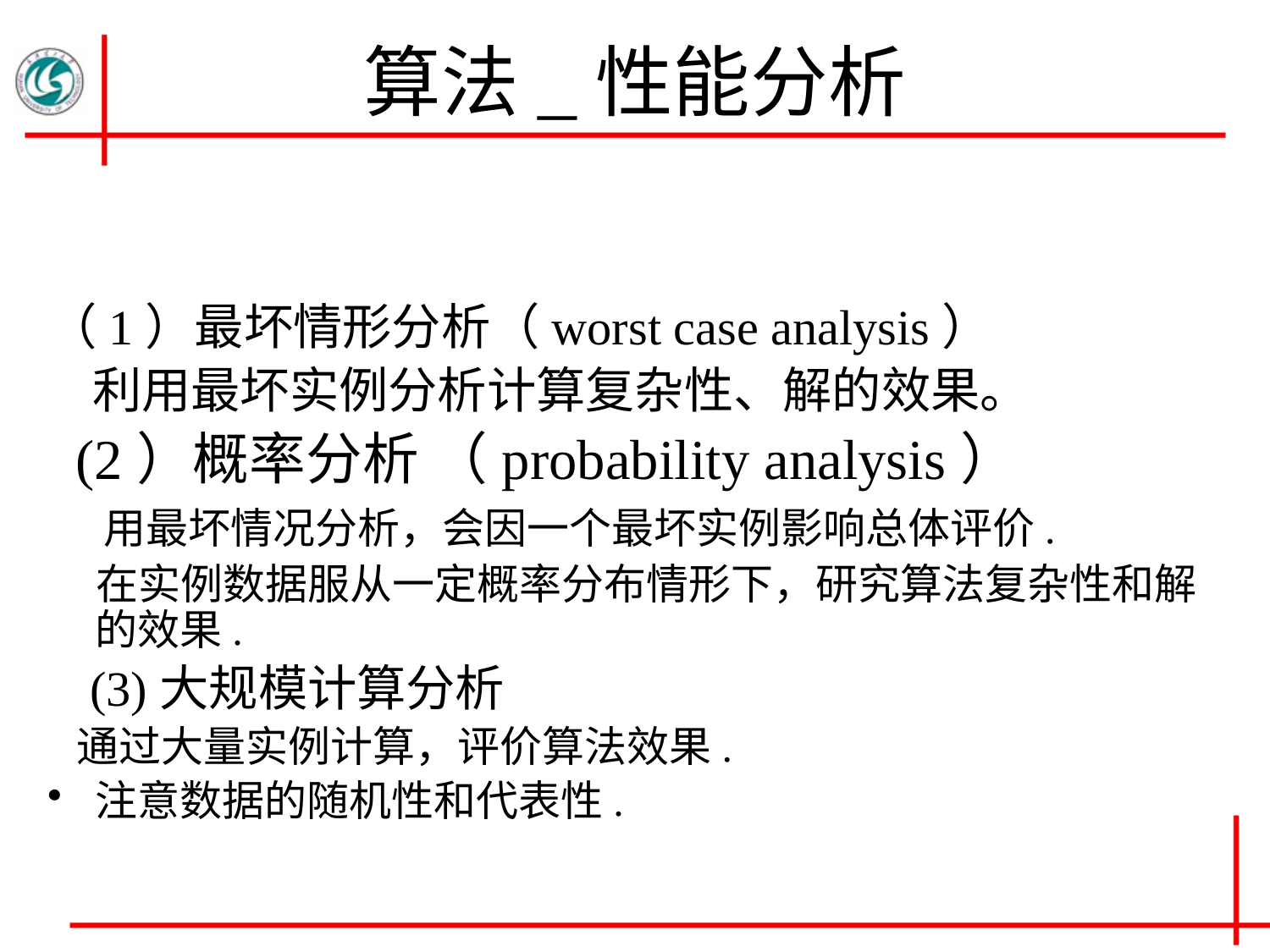

# 算法_性能分析
（1）最坏情形分析（worst case analysis）
   利用最坏实例分析计算复杂性、解的效果。
  (2）概率分析 （probability analysis）
    用最坏情况分析，会因一个最坏实例影响总体评价.
    在实例数据服从一定概率分布情形下，研究算法复杂性和解的效果.
    (3)大规模计算分析
  通过大量实例计算，评价算法效果.
注意数据的随机性和代表性.

59